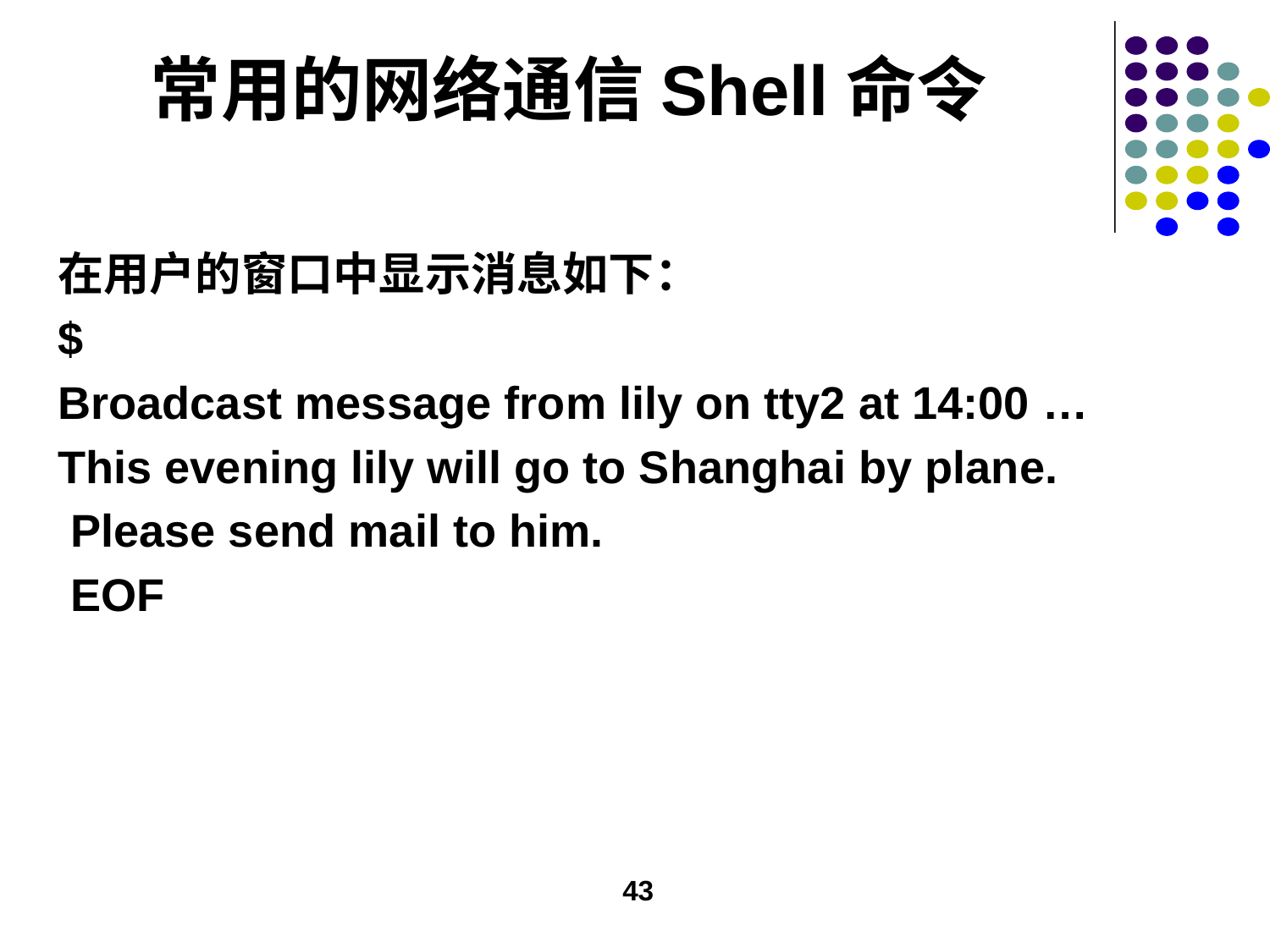

# 常用的网络通信Shell命令
在用户的窗口中显示消息如下：
$
Broadcast message from lily on tty2 at 14:00 …
This evening lily will go to Shanghai by plane.
 Please send mail to him.
 EOF

43